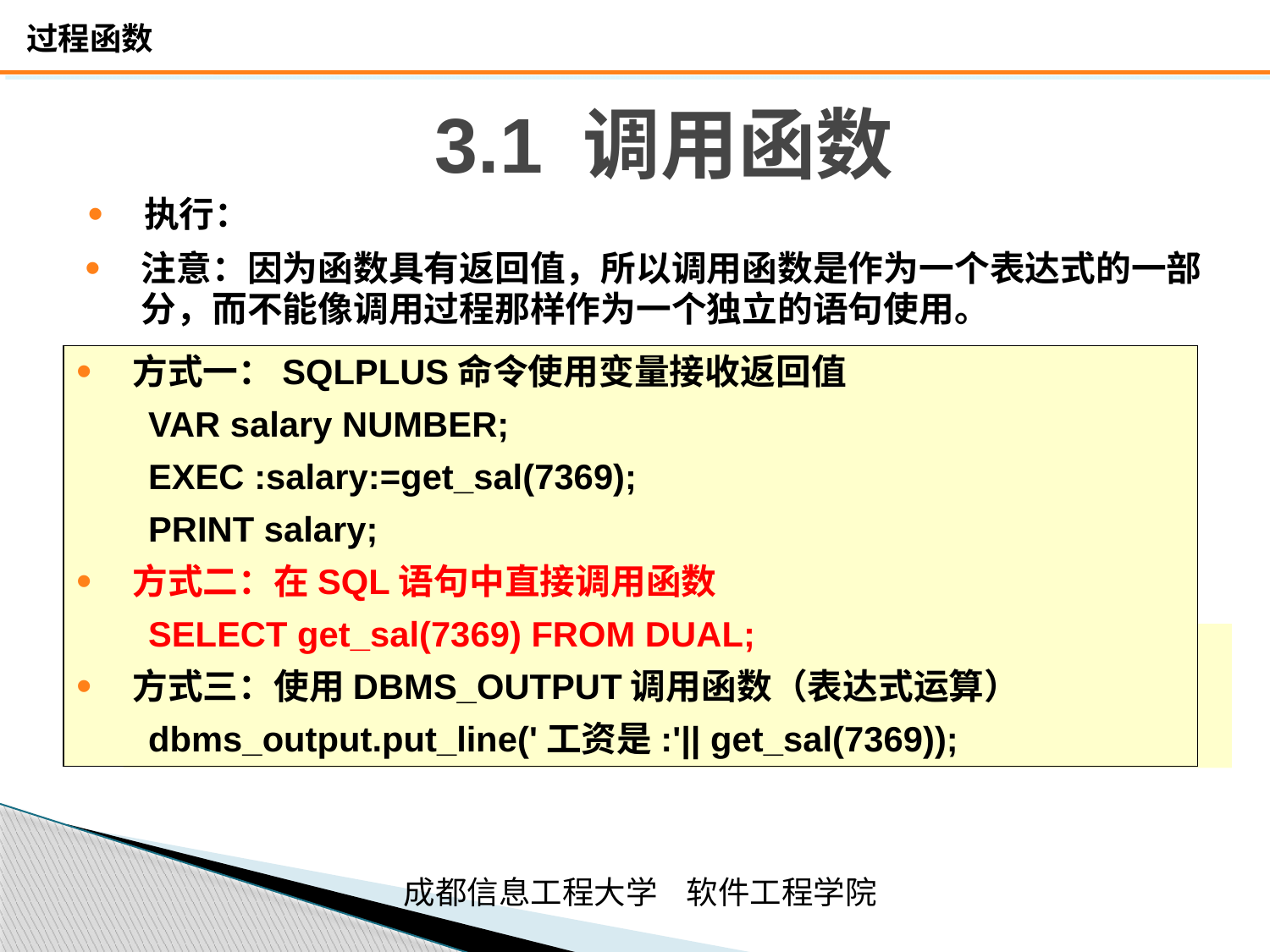

# 3.1 调用函数
执行：
注意：因为函数具有返回值，所以调用函数是作为一个表达式的一部分，而不能像调用过程那样作为一个独立的语句使用。
方式一：SQLPLUS命令使用变量接收返回值
VAR salary NUMBER;
EXEC :salary:=get_sal(7369);
PRINT salary;
方式二：在SQL语句中直接调用函数
SELECT get_sal(7369) FROM DUAL;
方式三：使用DBMS_OUTPUT调用函数（表达式运算）
dbms_output.put_line('工资是:'|| get_sal(7369));
SQL>VARIABLE g_salary NUMBER
SQL>EXECUTE :g_salary := get_sal(7902)
SQL>PRINT g_salary